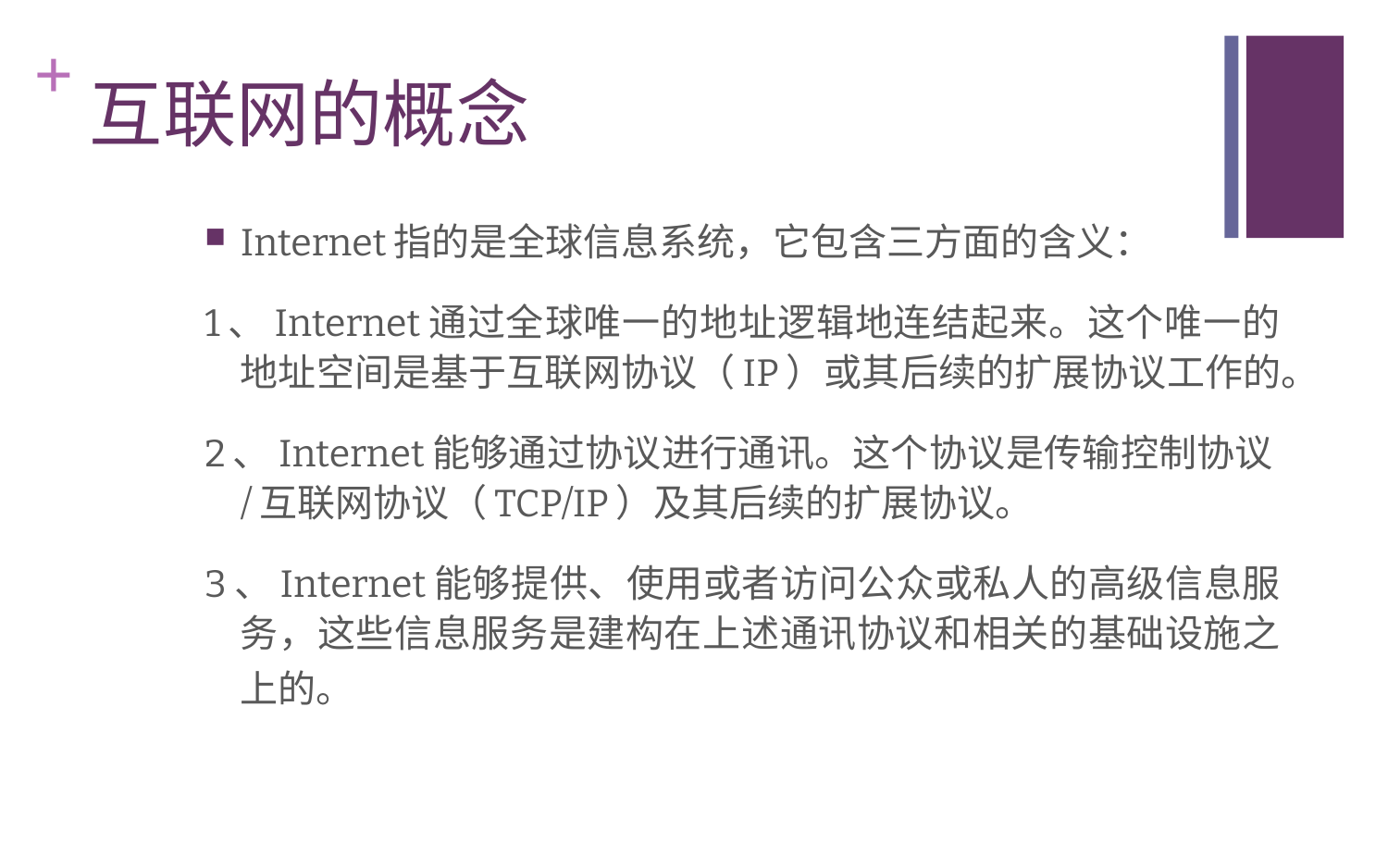

# 互联网的概念
Internet指的是全球信息系统，它包含三方面的含义：
1、Internet通过全球唯一的地址逻辑地连结起来。这个唯一的地址空间是基于互联网协议（IP）或其后续的扩展协议工作的。
2、Internet能够通过协议进行通讯。这个协议是传输控制协议/互联网协议（TCP/IP）及其后续的扩展协议。
3、Internet能够提供、使用或者访问公众或私人的高级信息服务，这些信息服务是建构在上述通讯协议和相关的基础设施之上的。